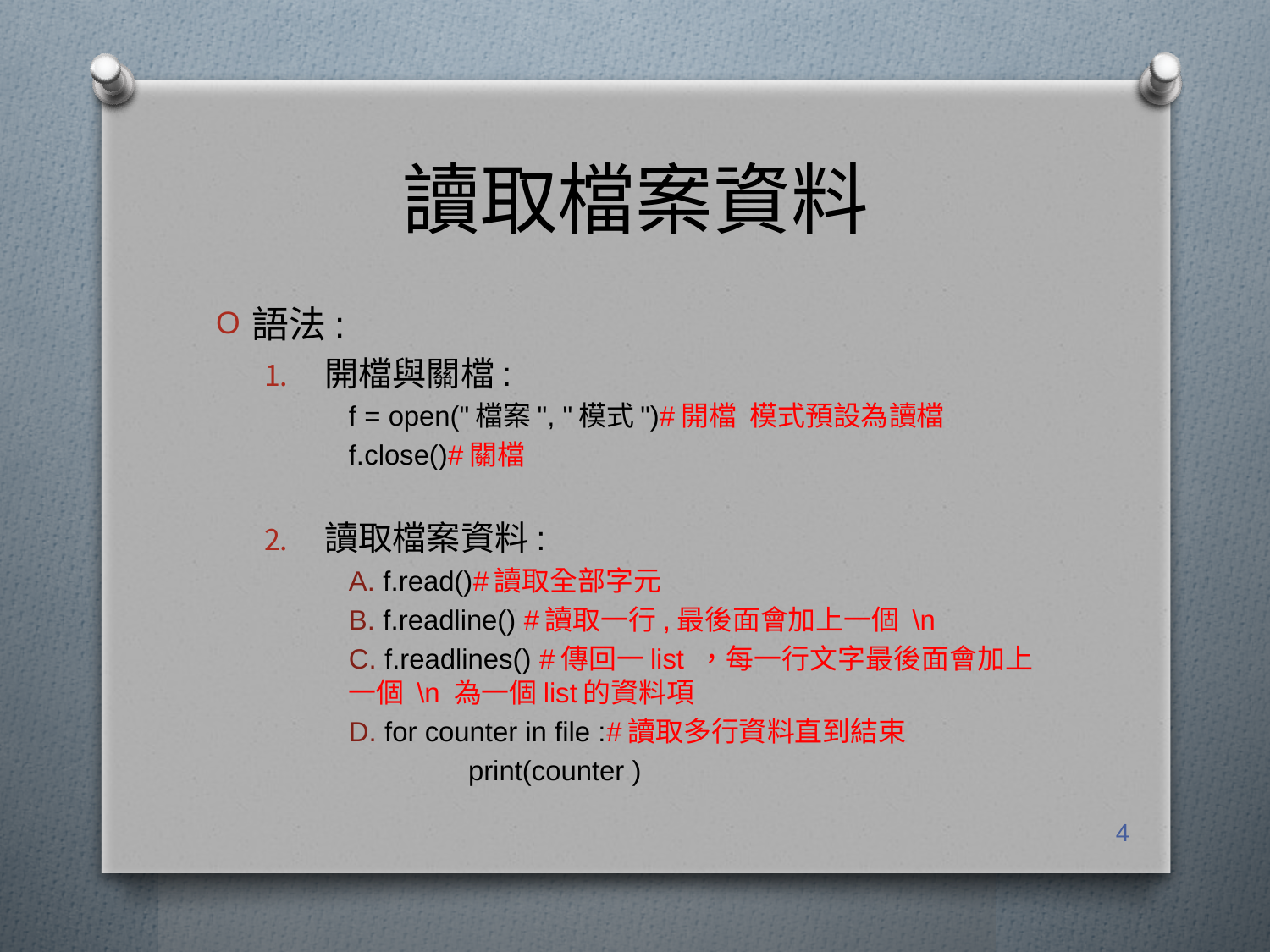

# 讀取檔案資料
語法:
開檔與關檔:
f = open("檔案", "模式")#開檔  模式預設為讀檔
f.close()#關檔

讀取檔案資料:
A. f.read()#讀取全部字元
B. f.readline() #讀取一行,最後面會加上一個 \n
C. f.readlines() #傳回一list ，每一行文字最後面會加上   一個 \n 為一個list的資料項
D. for counter in file :#讀取多行資料直到結束
   	 print(counter )

4